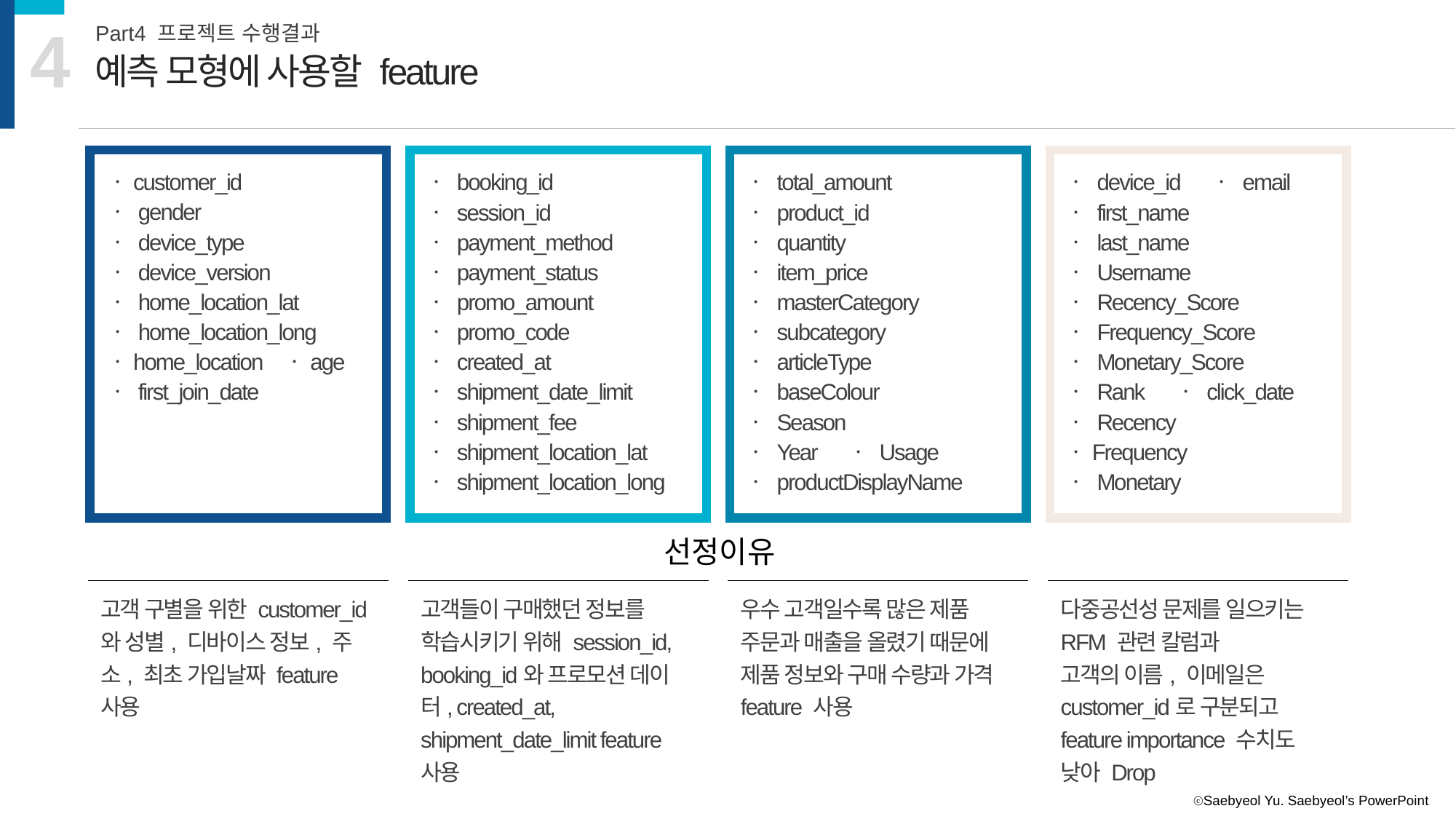

4
Part4 프로젝트 수행결과
예측 모형에 사용할 feature

ㆍcustomer_id
ㆍ gender
ㆍ device_type
ㆍ device_version
ㆍ home_location_lat
ㆍ home_location_long
ㆍhome_location   ㆍage
ㆍ first_join_date
ㆍ booking_id
ㆍ session_id
ㆍ payment_method
ㆍ payment_status
ㆍ promo_amount
ㆍ promo_code
ㆍ created_at
ㆍ shipment_date_limit
ㆍ shipment_fee
ㆍ shipment_location_lat
ㆍ shipment_location_long
ㆍ total_amount
ㆍ product_id
ㆍ quantity
ㆍ item_price
ㆍ masterCategory
ㆍ subcategory
ㆍ articleType
ㆍ baseColour
ㆍ Season
ㆍ Year     ㆍ Usage
ㆍ productDisplayName
ㆍ device_id     ㆍ email
ㆍ first_name
ㆍ last_name
ㆍ Username
ㆍ Recency_Score
ㆍ Frequency_Score
ㆍ Monetary_Score
ㆍ Rank     ㆍ click_date
ㆍ Recency
ㆍFrequency
ㆍ Monetary
선정이유
고객 구별을 위한 customer_id와 성별, 디바이스 정보, 주소, 최초 가입날짜 feature 사용
고객들이 구매했던 정보를 학습시키기 위해 session_id, booking_id와 프로모션 데이터, created_at, shipment_date_limit feature 사용
우수 고객일수록 많은 제품 주문과 매출을 올렸기 때문에 제품 정보와 구매 수량과 가격 feature 사용
다중공선성 문제를 일으키는 RFM 관련 칼럼과
고객의 이름, 이메일은 customer_id로 구분되고 feature importance 수치도 낮아 Drop